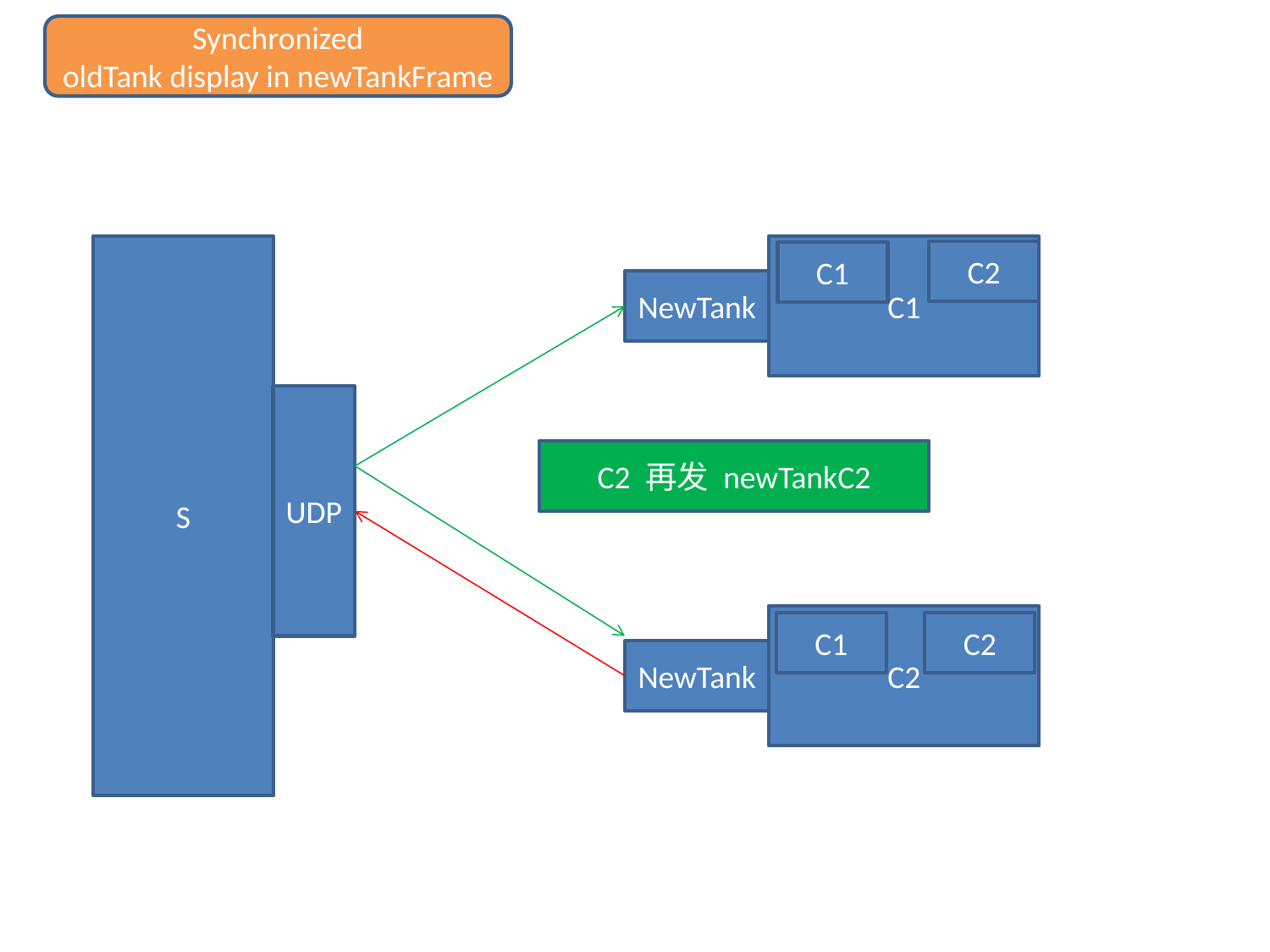

Synchronized
oldTank display in newTankFrame
S
C1
C2
C1
NewTank
UDP
C2 再发 newTankC2
C2
C1
C2
NewTank